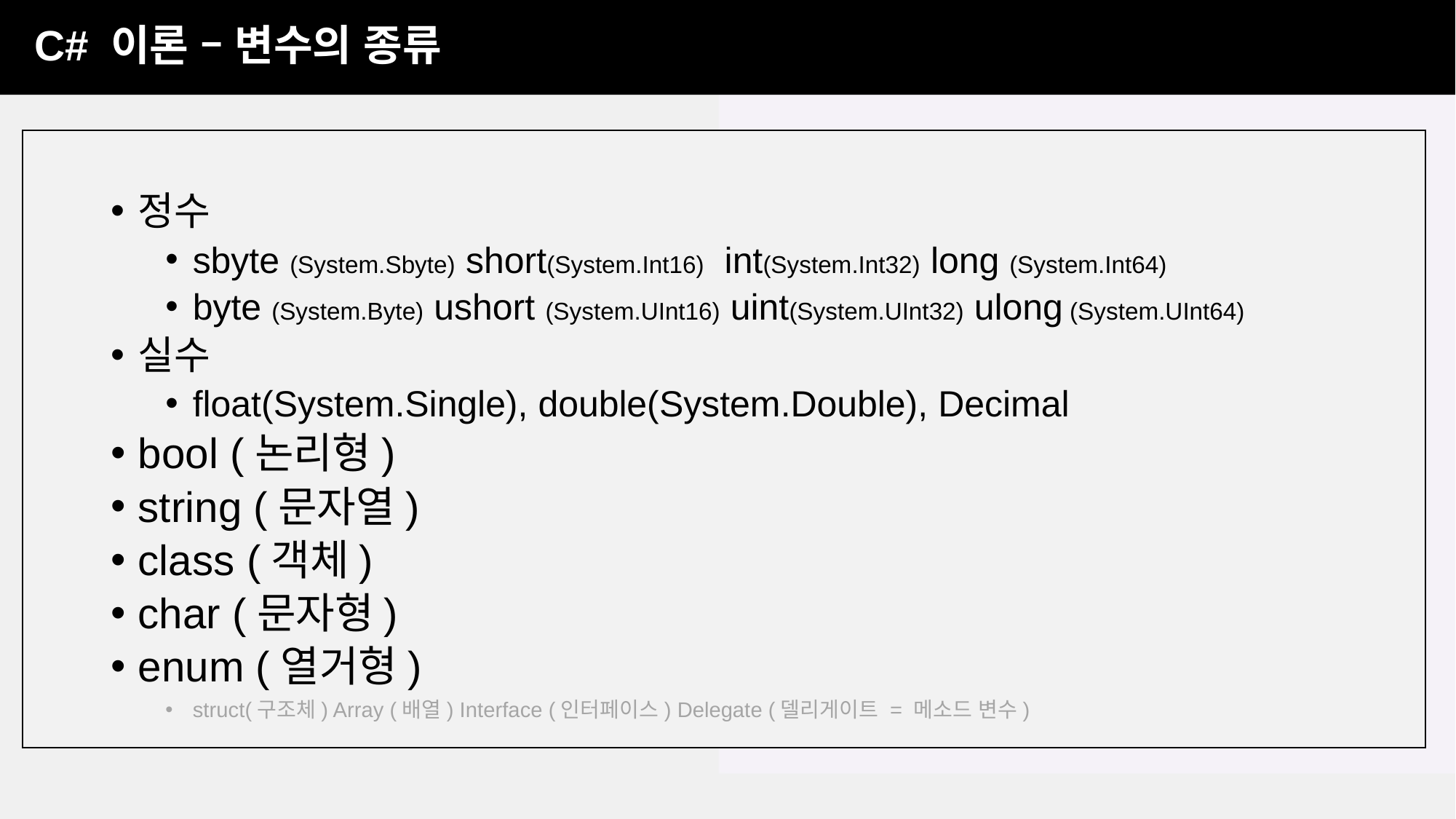

C# 이론 – 변수의 종류

정수
sbyte (System.Sbyte) short(System.Int16)  int(System.Int32) long (System.Int64)
byte (System.Byte) ushort (System.UInt16) uint(System.UInt32) ulong (System.UInt64)
실수
float(System.Single), double(System.Double), Decimal
bool (논리형)
string (문자열)
class (객체)
char (문자형)
enum (열거형)
struct(구조체) Array (배열) Interface (인터페이스) Delegate (델리게이트 = 메소드 변수)